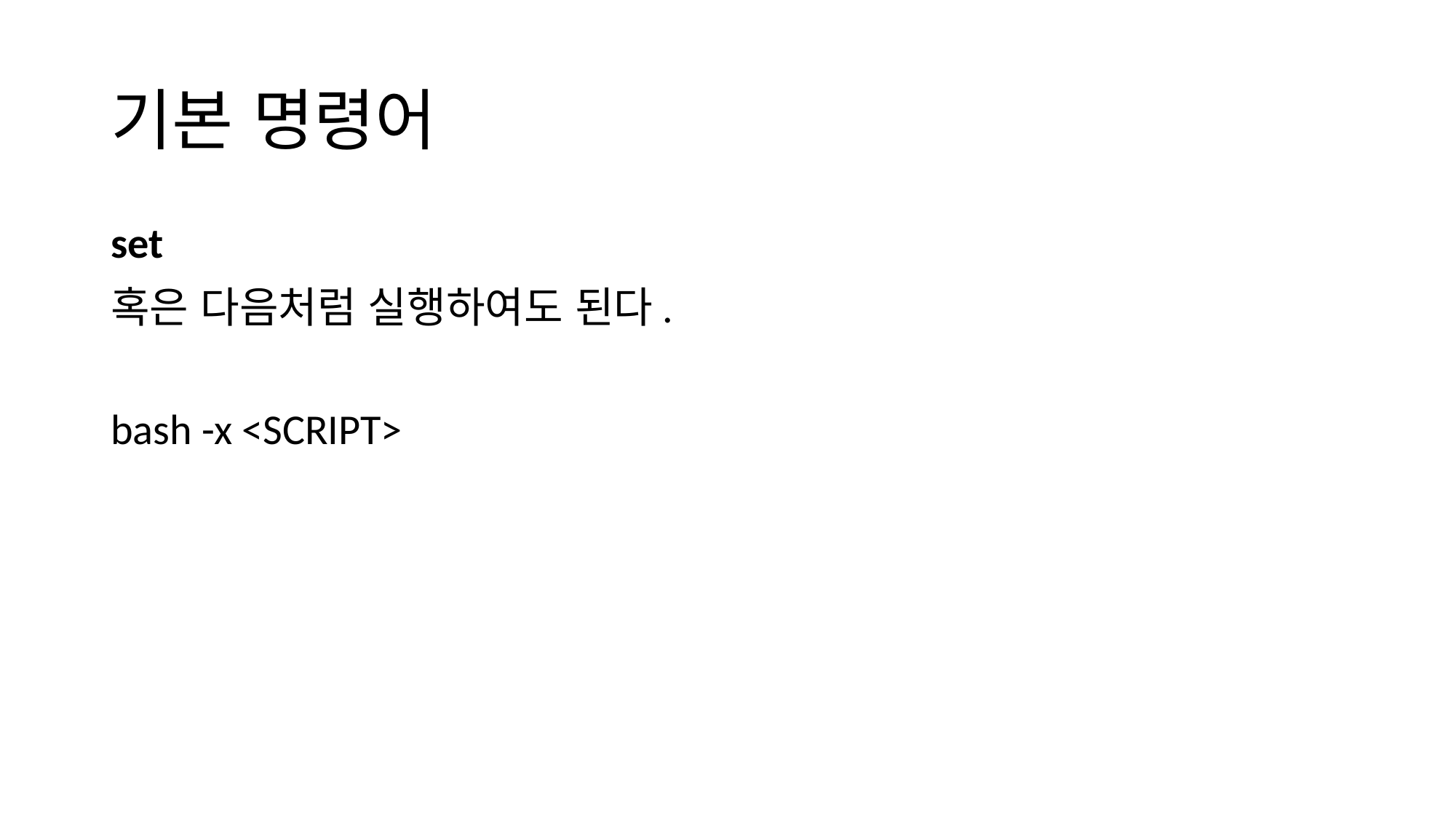

# 기본 명령어
set
혹은 다음처럼 실행하여도 된다.

bash -x <SCRIPT>